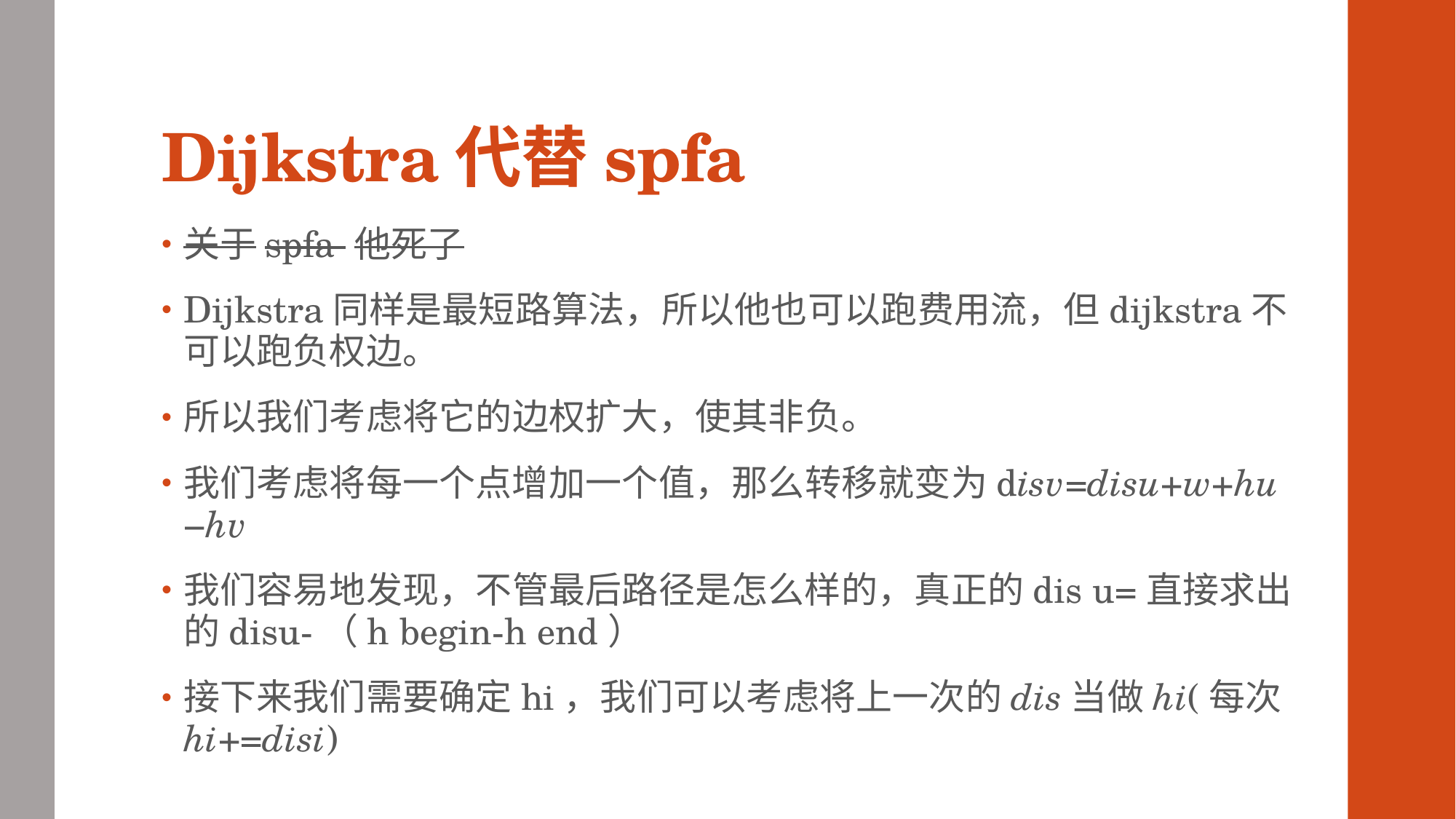

# Dijkstra代替spfa
关于spfa 他死了
Dijkstra同样是最短路算法，所以他也可以跑费用流，但dijkstra不可以跑负权边。
所以我们考虑将它的边权扩大，使其非负。
我们考虑将每一个点增加一个值，那么转移就变为disv​=disu​+w+hu​−hv
我们容易地发现，不管最后路径是怎么样的，真正的dis u=直接求出的disu-（h begin-h end）
接下来我们需要确定hi，我们可以考虑将上一次的dis当做hi​(每次hi​+=disi​)